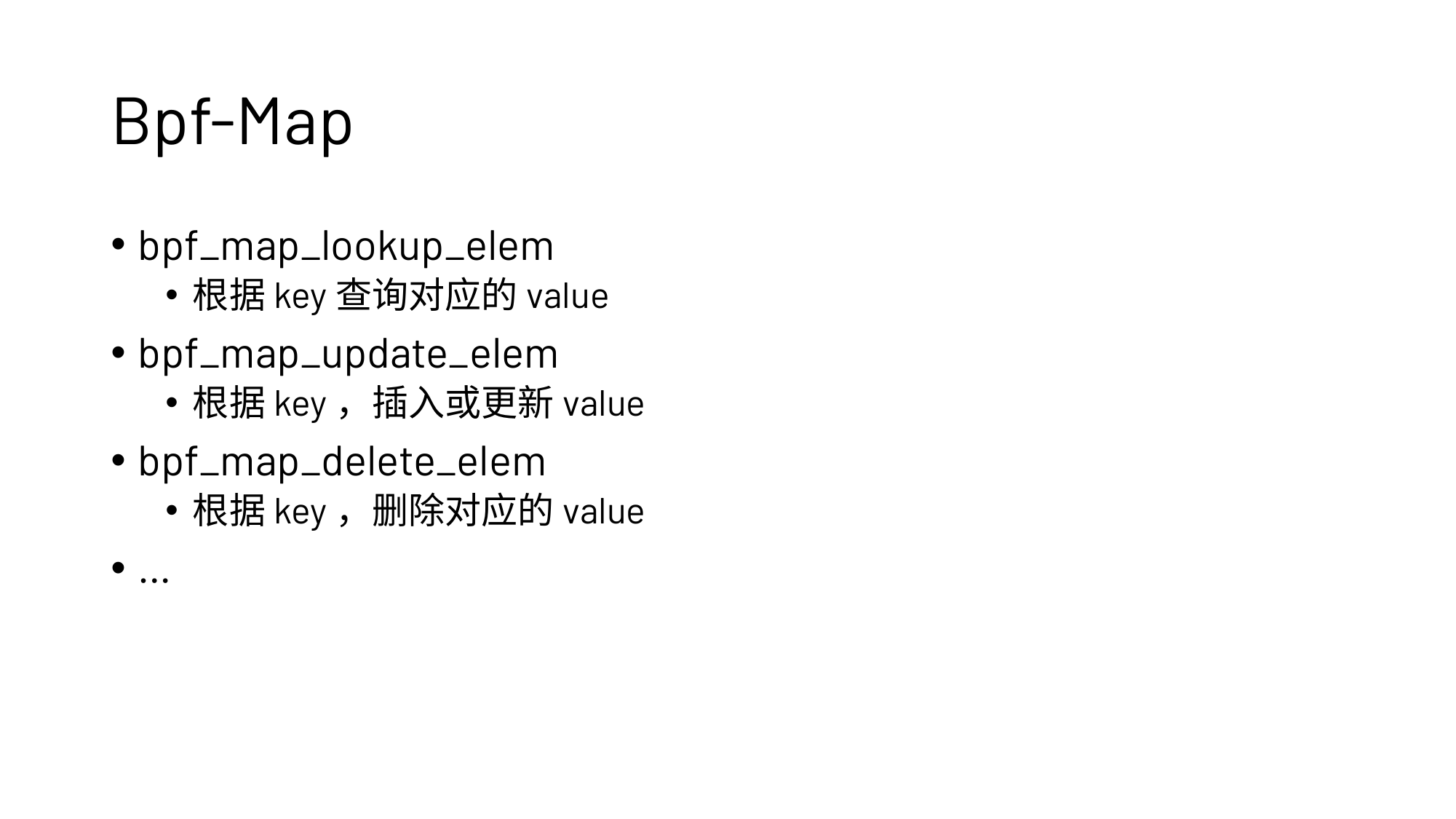

# Bpf-Map
bpf_map_lookup_elem
根据key查询对应的value
bpf_map_update_elem
根据key，插入或更新value
bpf_map_delete_elem
根据key，删除对应的value
…